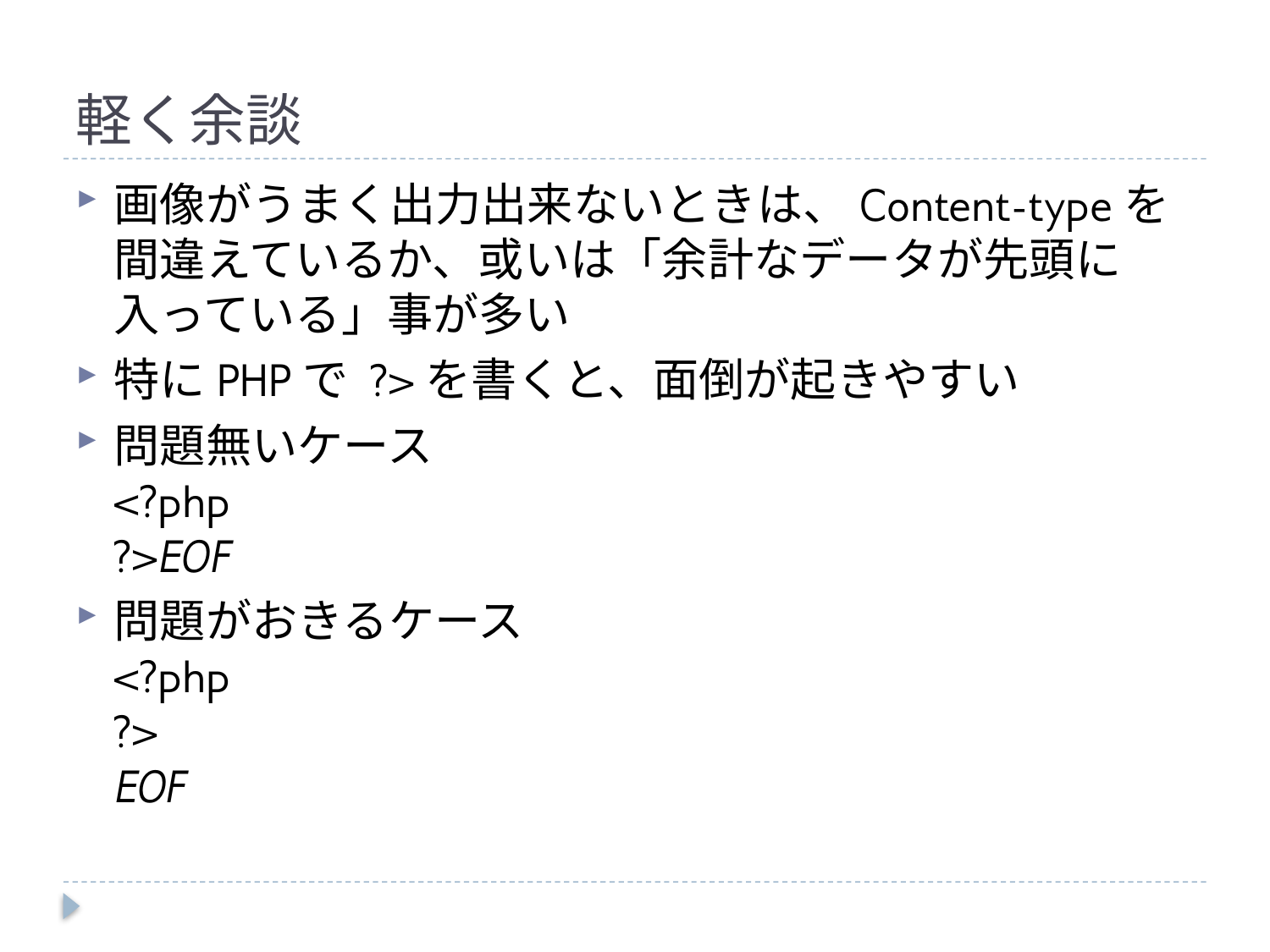

# 軽く余談
画像がうまく出力出来ないときは、Content-typeを間違えているか、或いは「余計なデータが先頭に入っている」事が多い
特にPHPで ?>を書くと、面倒が起きやすい
問題無いケース
<?php
?>EOF
問題がおきるケース
<?php
?>
EOF